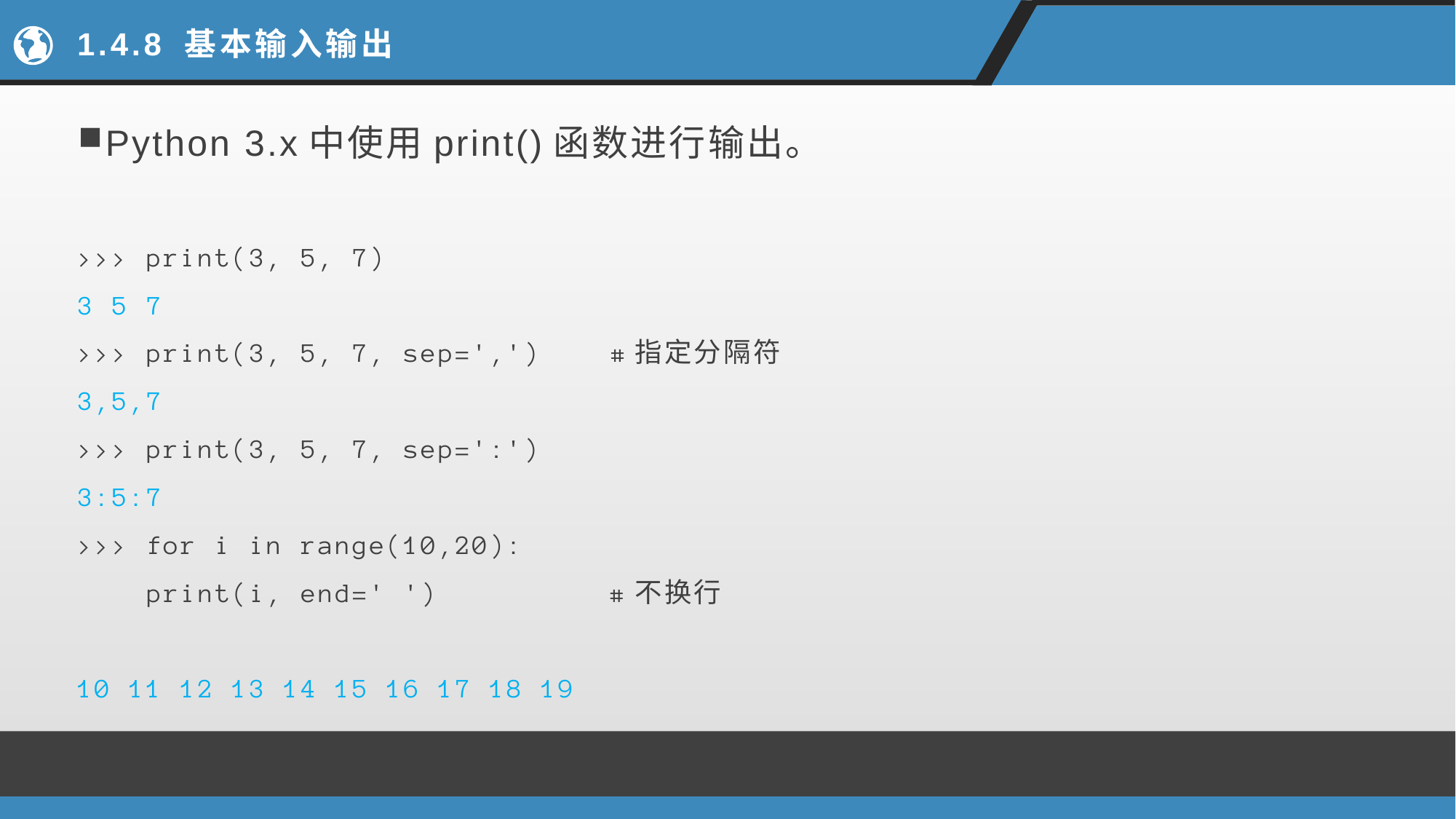

# 1.4.8 基本输入输出

Python 3.x中使用print()函数进行输出。

>>> print(3, 5, 7)
3 5 7
>>> print(3, 5, 7, sep=',')    #指定分隔符
3,5,7
>>> print(3, 5, 7, sep=':')
3:5:7
>>> for i in range(10,20):
    print(i, end=' ')          #不换行

10 11 12 13 14 15 16 17 18 19